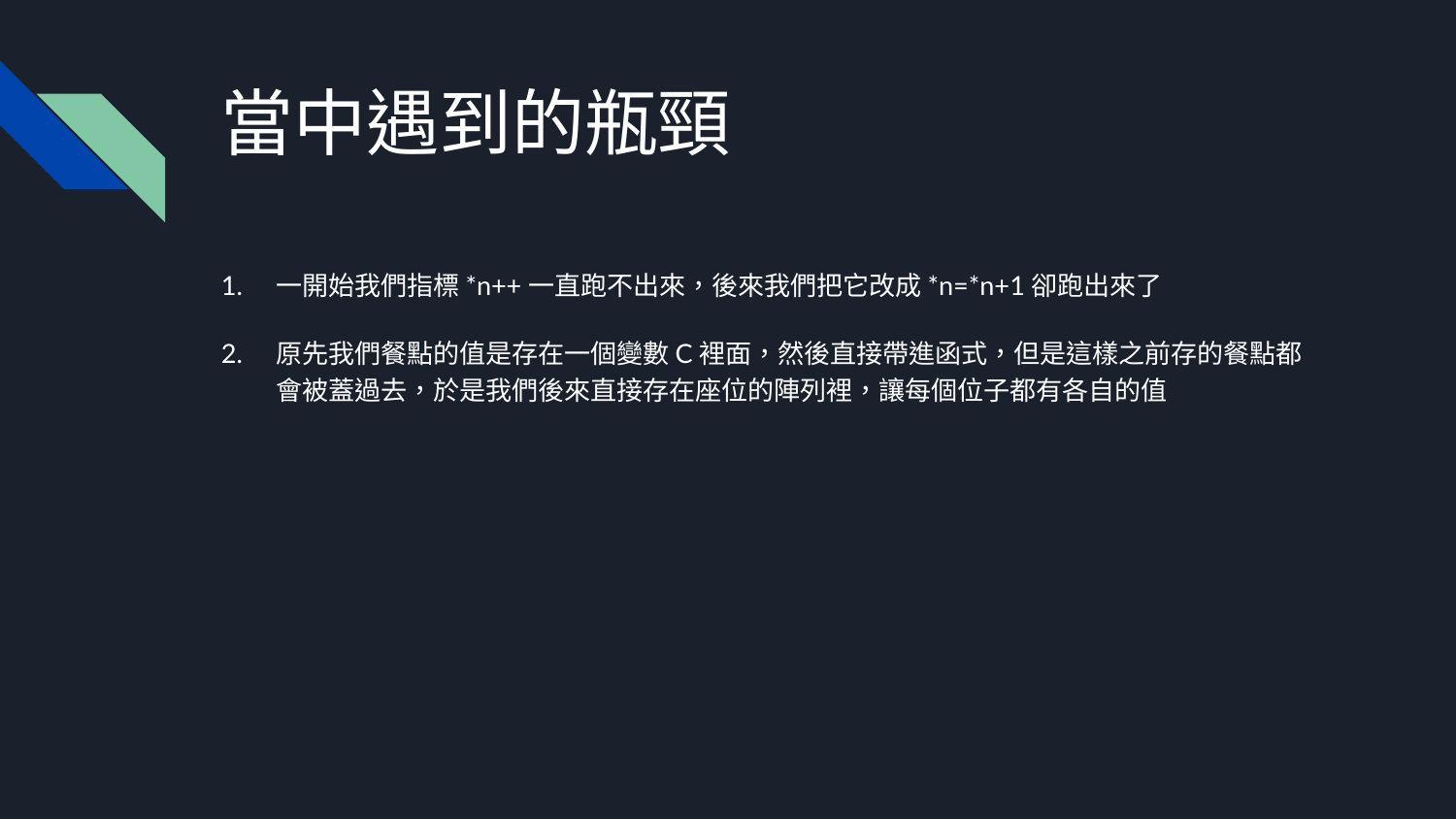

# 當中遇到的瓶頸
一開始我們指標*n++一直跑不出來，後來我們把它改成*n=*n+1卻跑出來了
原先我們餐點的值是存在一個變數C裡面，然後直接帶進函式，但是這樣之前存的餐點都會被蓋過去，於是我們後來直接存在座位的陣列裡，讓每個位子都有各自的值